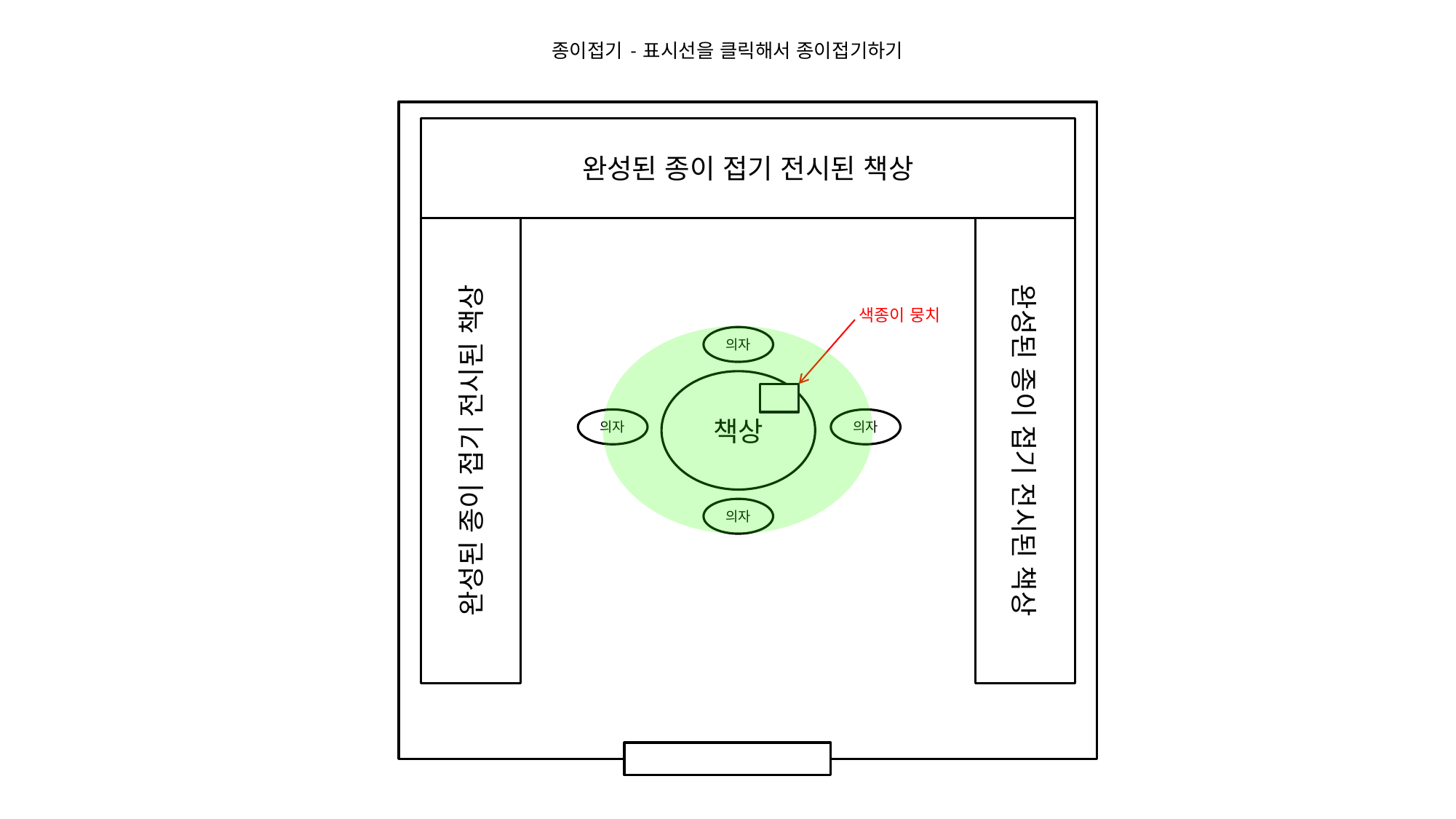

# 종이접기 - 표시선을 클릭해서 종이접기하기

완성된 종이 접기 전시된 책상
색종이 뭉치

의자
책상

완성된 종이 접기 전시된 책상
완성된 종이 접기 전시된 책상
의자
의자
의자